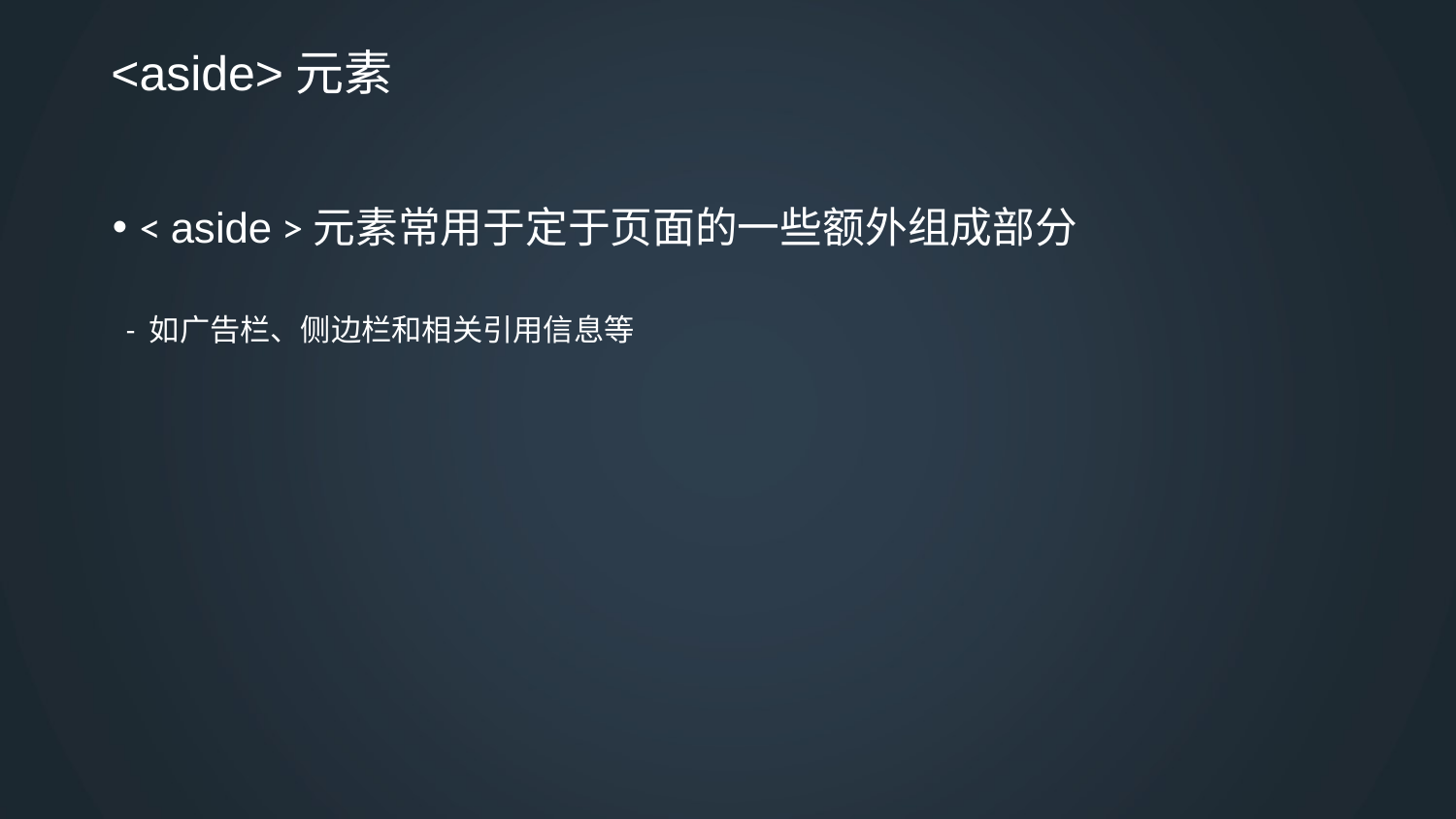

# <aside>元素
< aside >元素常用于定于页面的一些额外组成部分

  - 如广告栏、侧边栏和相关引用信息等